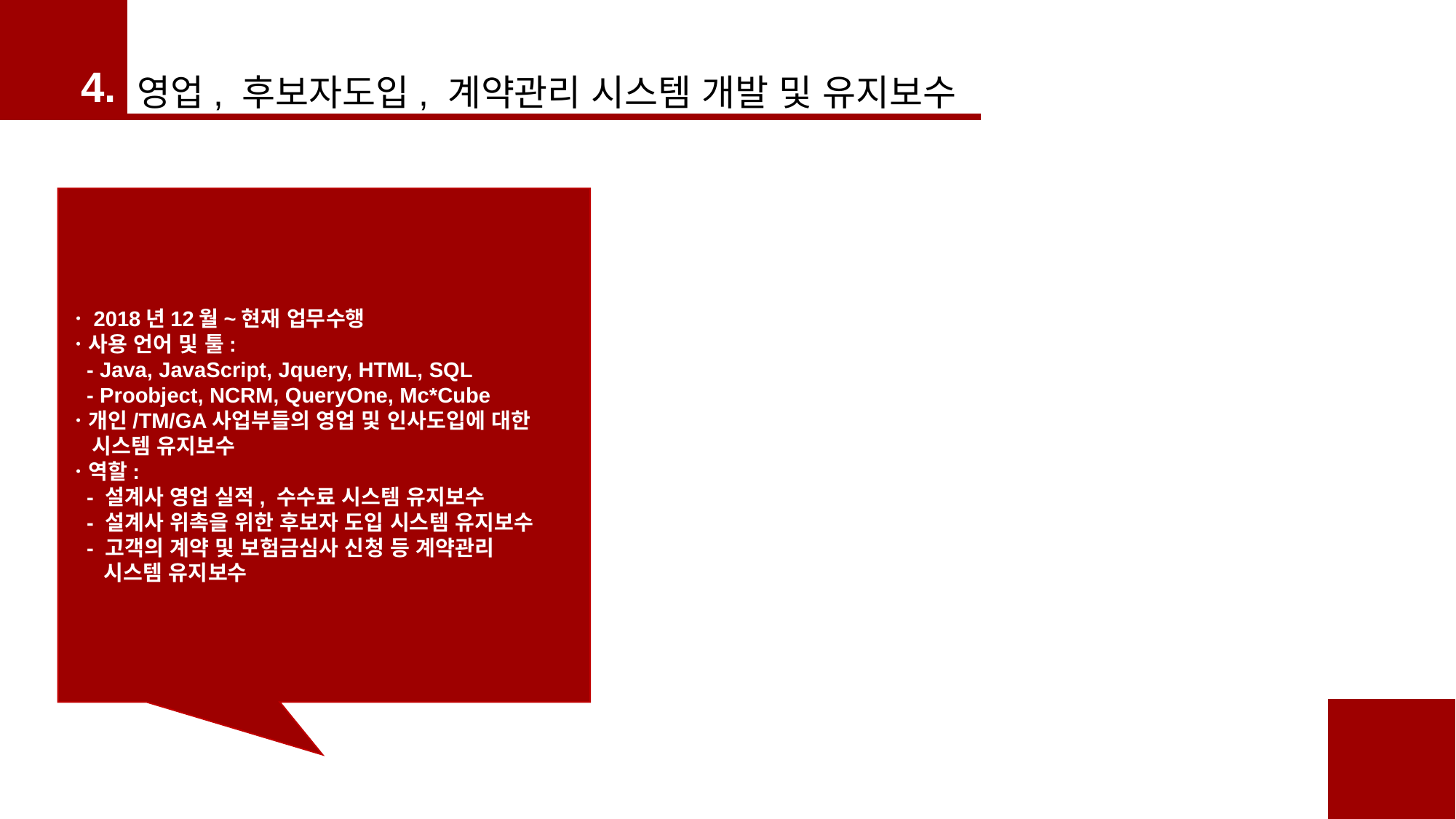

4.
영업, 후보자도입, 계약관리 시스템 개발 및 유지보수
ㆍ2018년12월~현재 업무수행
ㆍ사용 언어 및 툴:
   - Java, JavaScript, Jquery, HTML, SQL
   - Proobject, NCRM, QueryOne, Mc*Cube
ㆍ개인/TM/GA사업부들의 영업 및 인사도입에 대한
   시스템 유지보수
ㆍ역할:
   - 설계사 영업 실적, 수수료 시스템 유지보수
   - 설계사 위촉을 위한 후보자 도입 시스템 유지보수
   - 고객의 계약 및 보험금심사 신청 등 계약관리
     시스템 유지보수